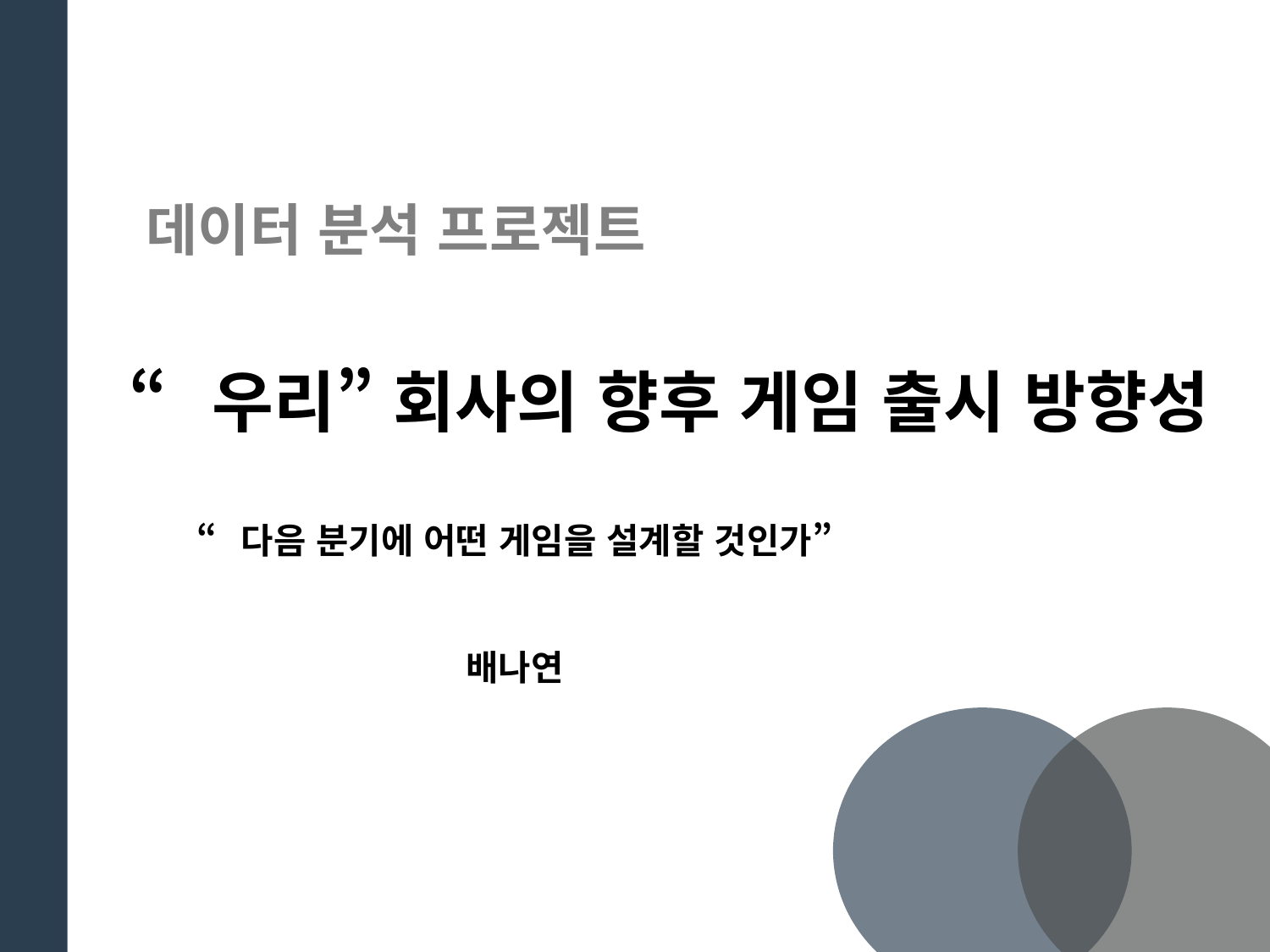

데이터 분석 프로젝트
“우리” 회사의 향후 게임 출시 방향성
“다음 분기에 어떤 게임을 설계할 것인가”

배나연